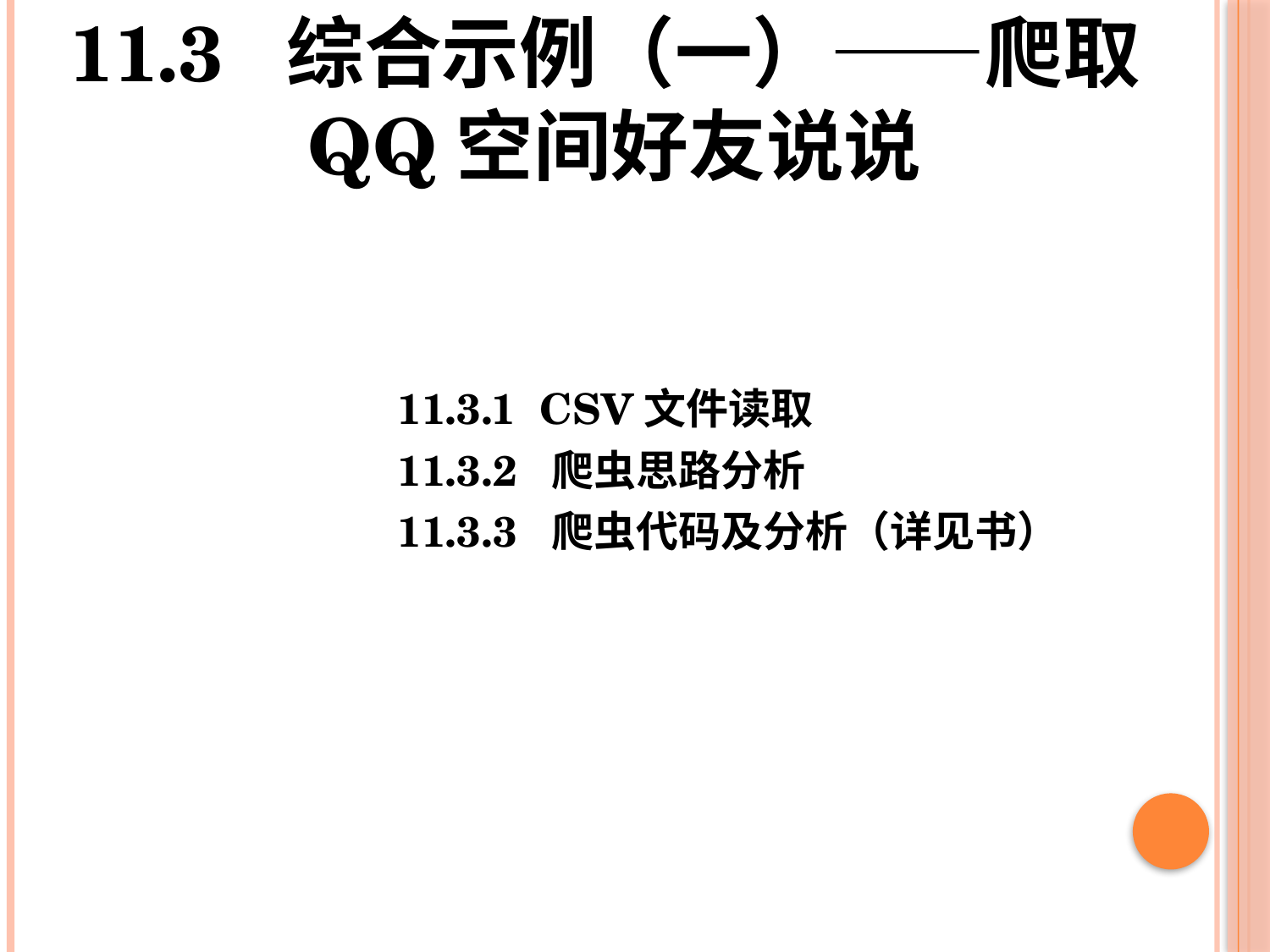

# 11.3  综合示例（一）——爬取QQ空间好友说说
11.3.1  CSV文件读取
11.3.2  爬虫思路分析
11.3.3  爬虫代码及分析（详见书）